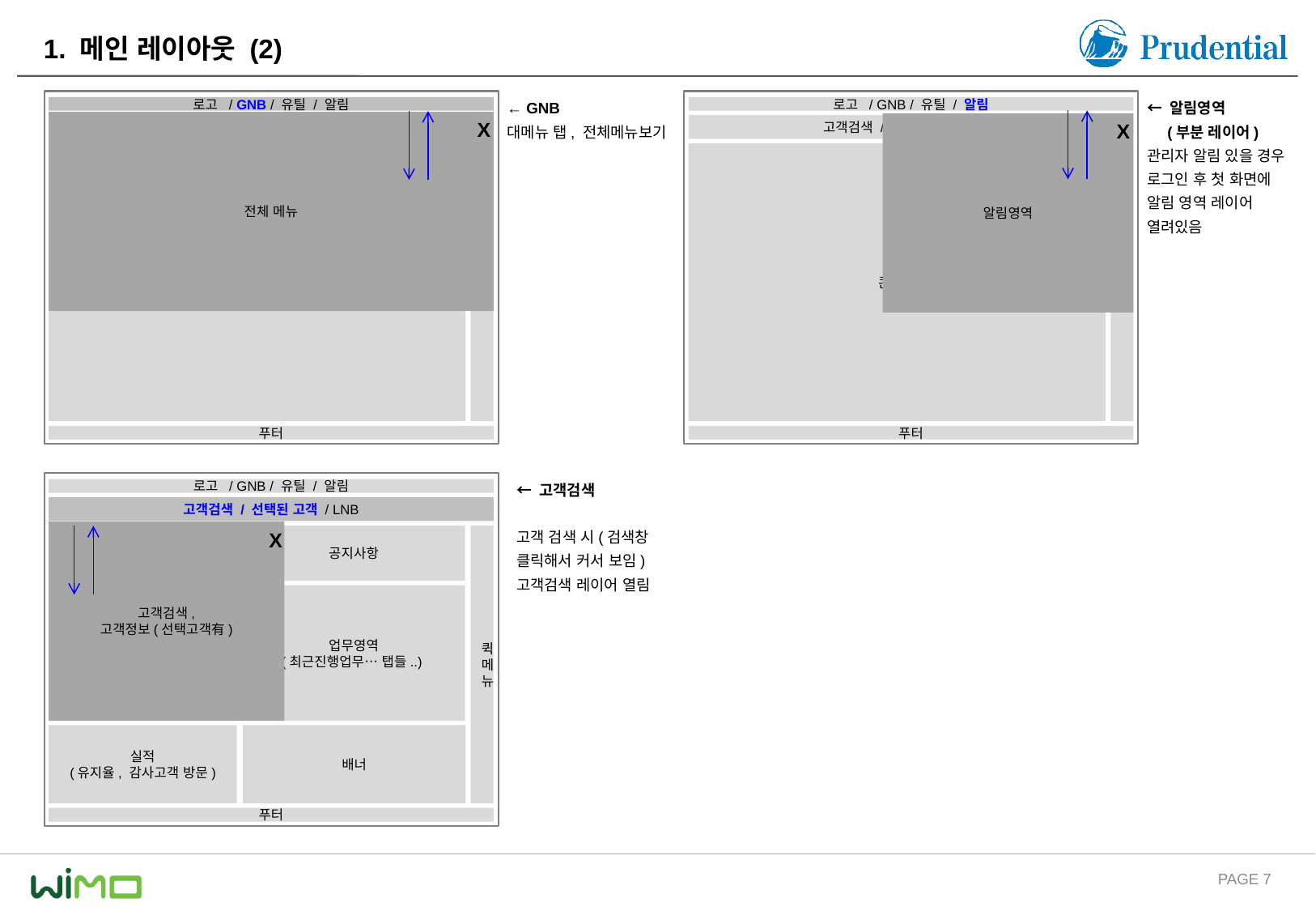

# 1. 메인 레이아웃 (2)

로고  / GNB / 유틸 / 알림
X
전체 메뉴
고객검색 / 선택된 고객 / LNB
콘텐츠
퀵메뉴
푸터
← GNB
대메뉴 탭, 전체메뉴보기

로고  / GNB / 유틸 / 알림
X
알림영역
고객검색 / 선택된 고객 / LNB
콘텐츠
퀵메뉴
푸터
← 알림영역
    (부분 레이어)
관리자 알림 있을 경우 로그인 후 첫 화면에 알림 영역 레이어 열려있음
← 고객검색

고객 검색 시(검색창 클릭해서 커서 보임)  고객검색 레이어 열림

로고  / GNB / 유틸 / 알림
고객검색 / 선택된 고객 / LNB
고객검색,
고객정보(선택고객有)
2주치 달력
공지사항
퀵메뉴
업무영역
(최근진행업무… 탭들..)
실적
(유지율, 감사고객 방문)
배너
푸터
X
PAGE 7